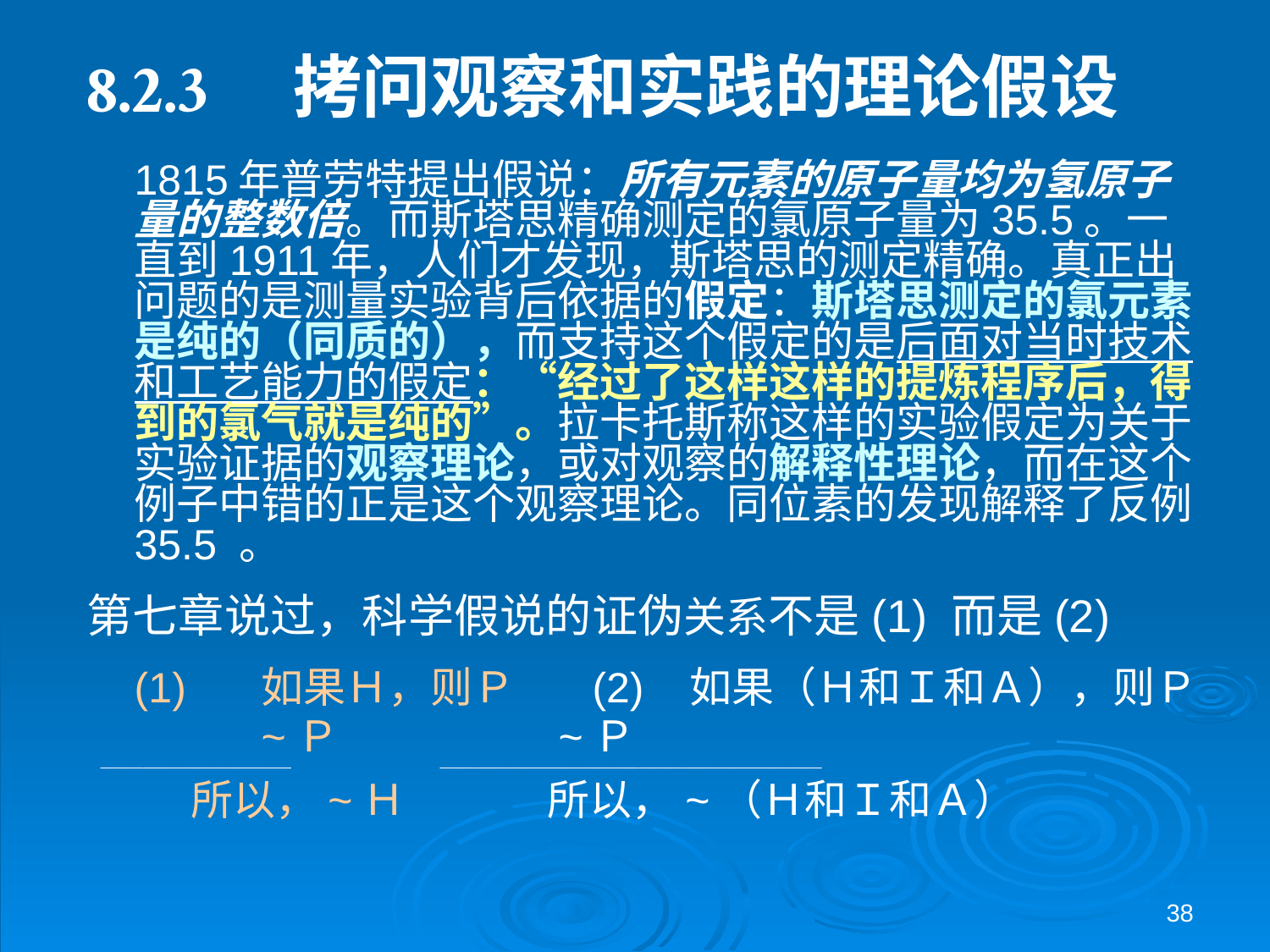

8.2.3　拷问观察和实践的理论假设

	1815年普劳特提出假说：所有元素的原子量均为氢原子量的整数倍。而斯塔思精确测定的氯原子量为35.5。一直到1911年，人们才发现，斯塔思的测定精确。真正出问题的是测量实验背后依据的假定：斯塔思测定的氯元素是纯的（同质的），而支持这个假定的是后面对当时技术和工艺能力的假定：“经过了这样这样的提炼程序后，得到的氯气就是纯的”。拉卡托斯称这样的实验假定为关于实验证据的观察理论，或对观察的解释性理论，而在这个例子中错的正是这个观察理论。同位素的发现解释了反例35.5 。

第七章说过，科学假说的证伪关系不是(1) 而是(2)

	(1)	如果Ｈ，则Ｐ       (2)   如果（Ｈ和Ｉ和Ａ），则Ｐ
　　	~Ｐ                      ~Ｐ
    ──────────────────────                                            ────────────────────────────────────────────
	　　所以，~Ｈ               所以，~（Ｈ和Ｉ和Ａ）
38